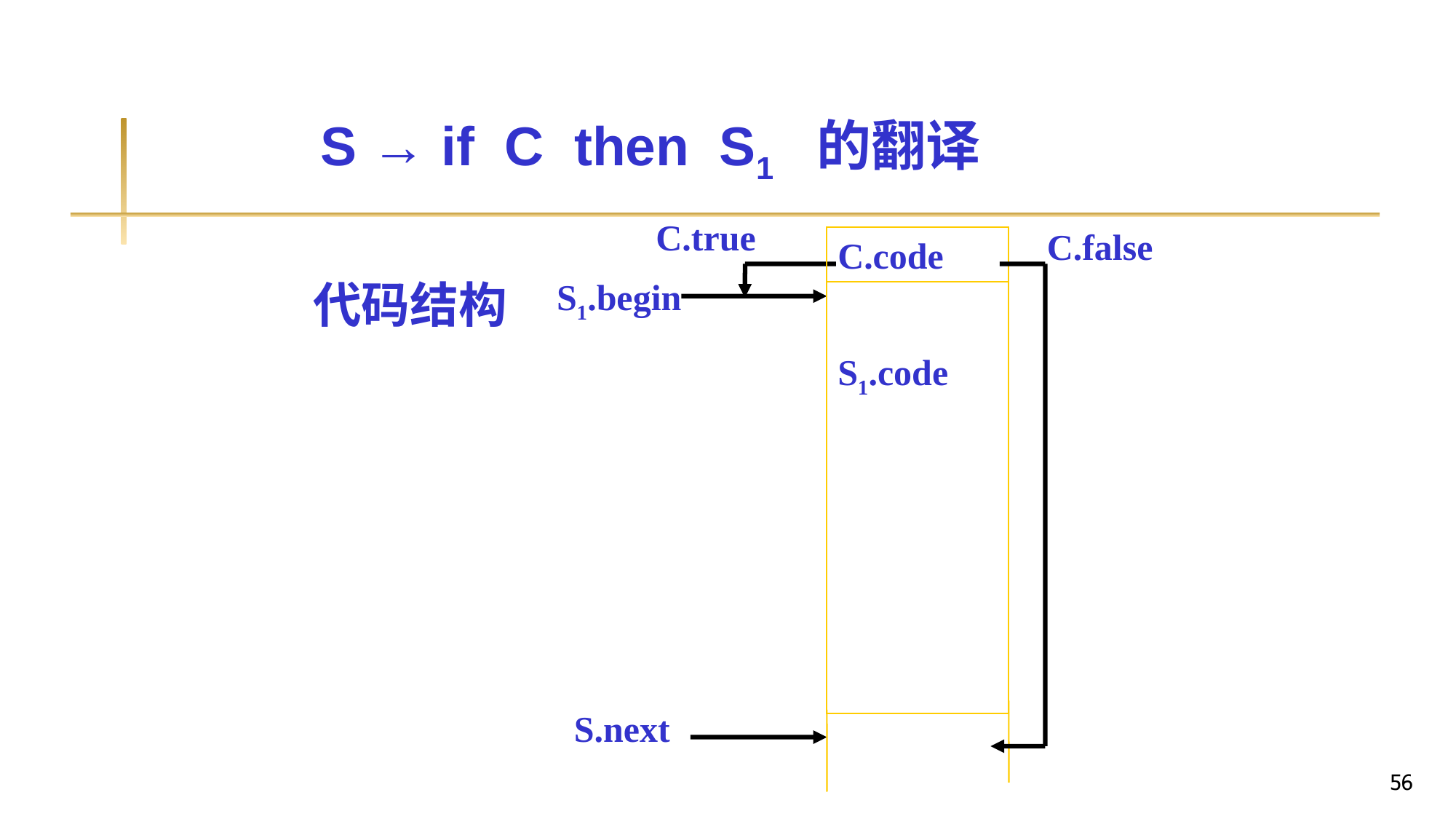

# S → if  C  then  S1  的翻译
C.true
C.false
C.code

S1.code

S1.begin

代码结构
S.next

56